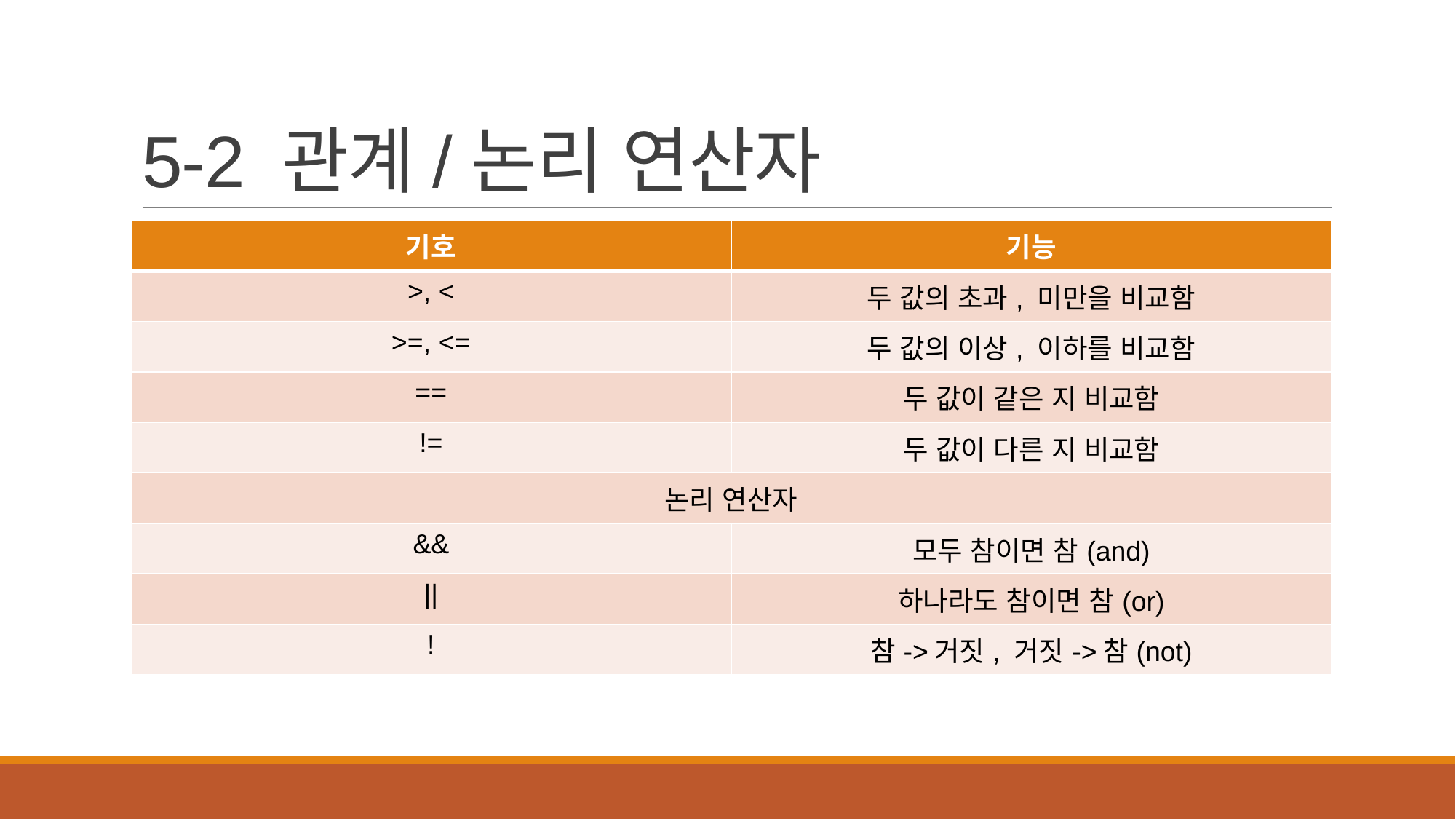

# 5-2 관계/논리 연산자
| 기호 | 기능 |
| --- | --- |
| >, < | 두 값의 초과, 미만을 비교함 |
| >=, <= | 두 값의 이상, 이하를 비교함 |
| == | 두 값이 같은 지 비교함 |
| != | 두 값이 다른 지 비교함 |
| 논리 연산자 |  |
| && | 모두 참이면 참(and) |
| || | 하나라도 참이면 참(or) |
| ! | 참->거짓, 거짓->참(not) |